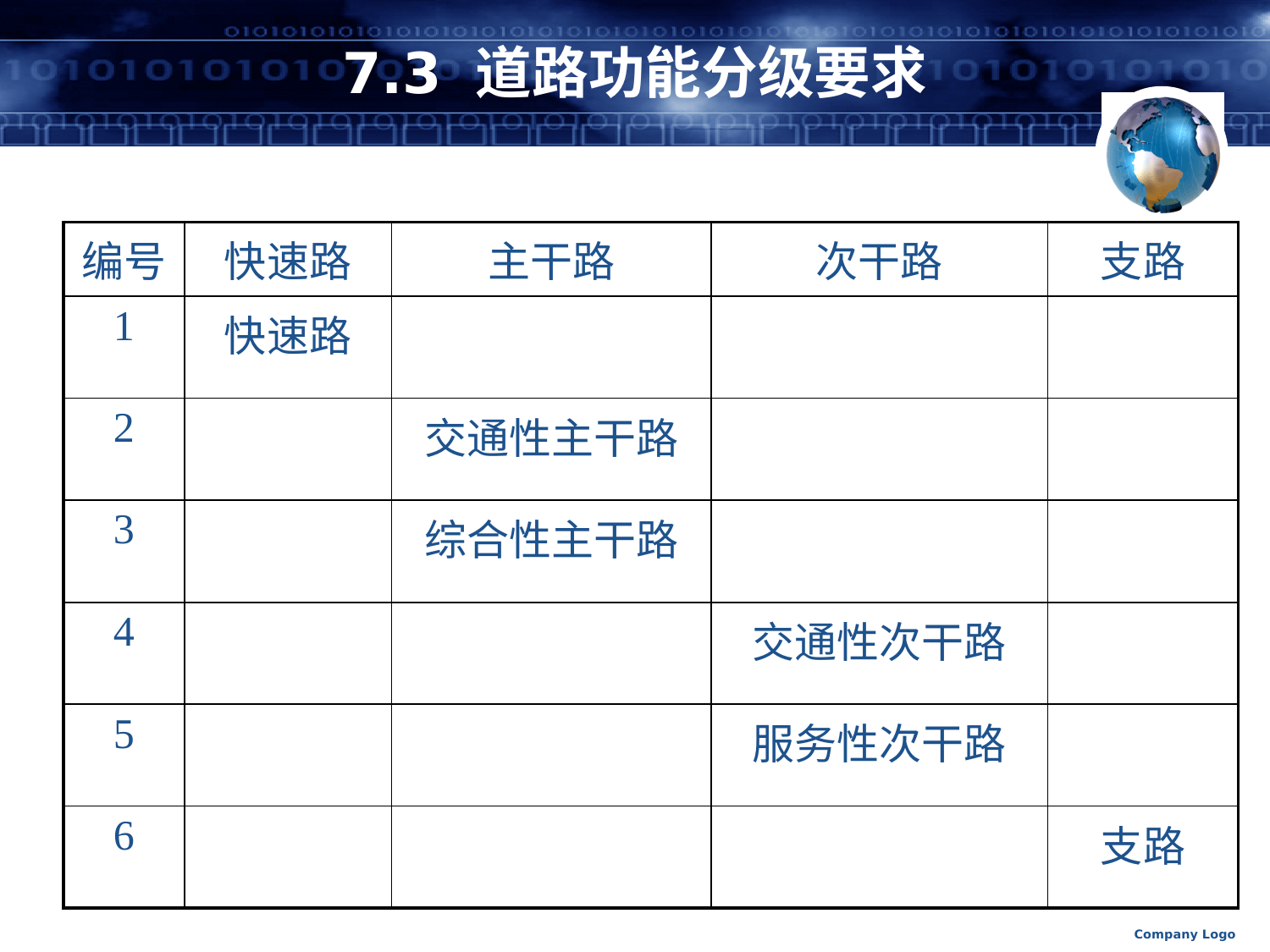

# 7.3 道路功能分级要求
| 编号 | 快速路 | 主干路 | 次干路 | 支路 |
| --- | --- | --- | --- | --- |
| 1 | 快速路 |  |  |  |
| 2 |  | 交通性主干路 |  |  |
| 3 |  | 综合性主干路 |  |  |
| 4 |  |  | 交通性次干路 |  |
| 5 |  |  | 服务性次干路 |  |
| 6 |  |  |  | 支路 |
Company Logo